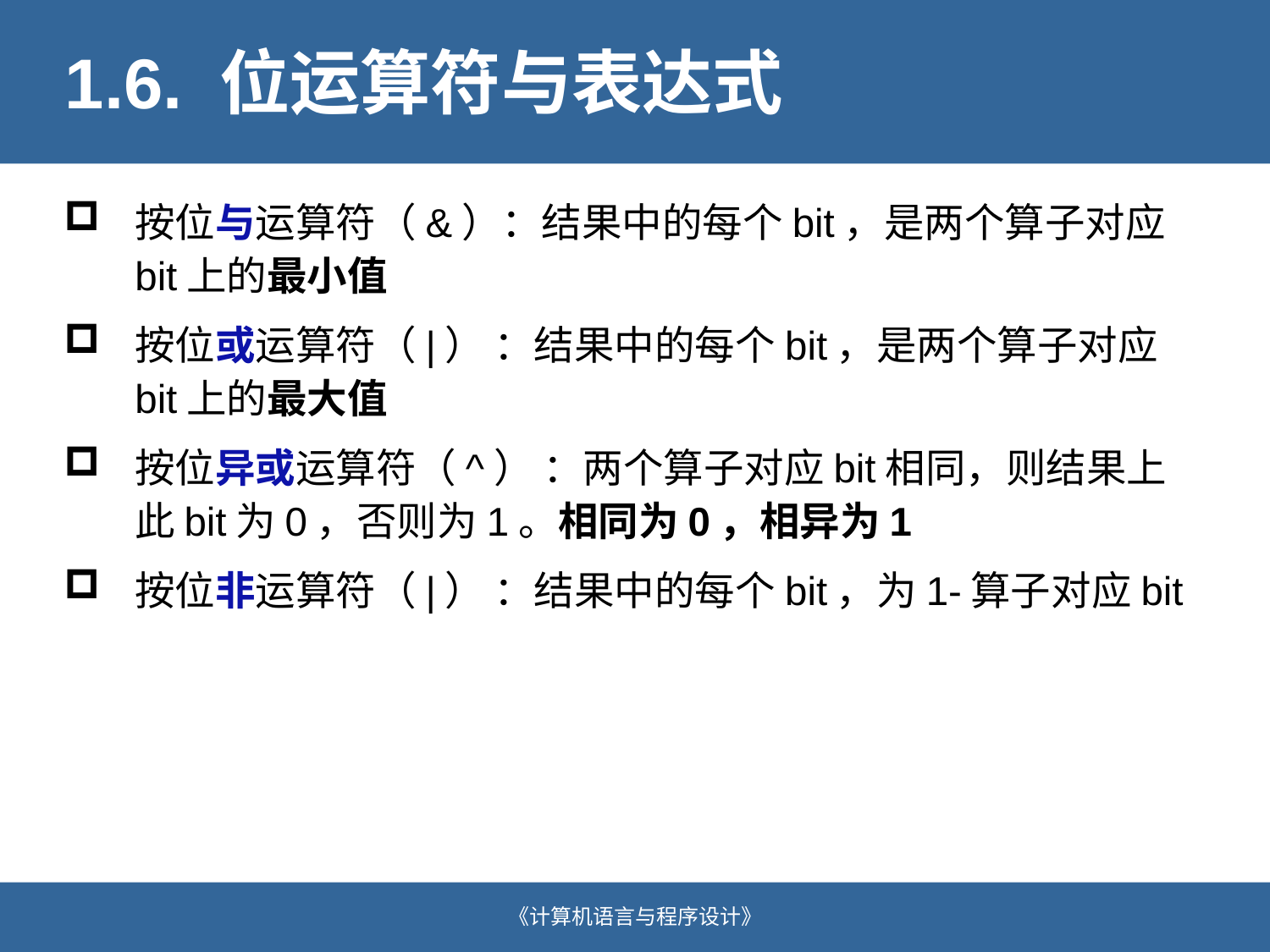

# 1.6. 位运算符与表达式
按位与运算符（&）：结果中的每个bit，是两个算子对应bit上的最小值
按位或运算符（|） ：结果中的每个bit，是两个算子对应bit上的最大值
按位异或运算符（^） ：两个算子对应bit相同，则结果上此bit为0，否则为1。相同为0，相异为1
按位非运算符（|） ：结果中的每个bit，为1-算子对应bit

《计算机语言与程序设计》
43